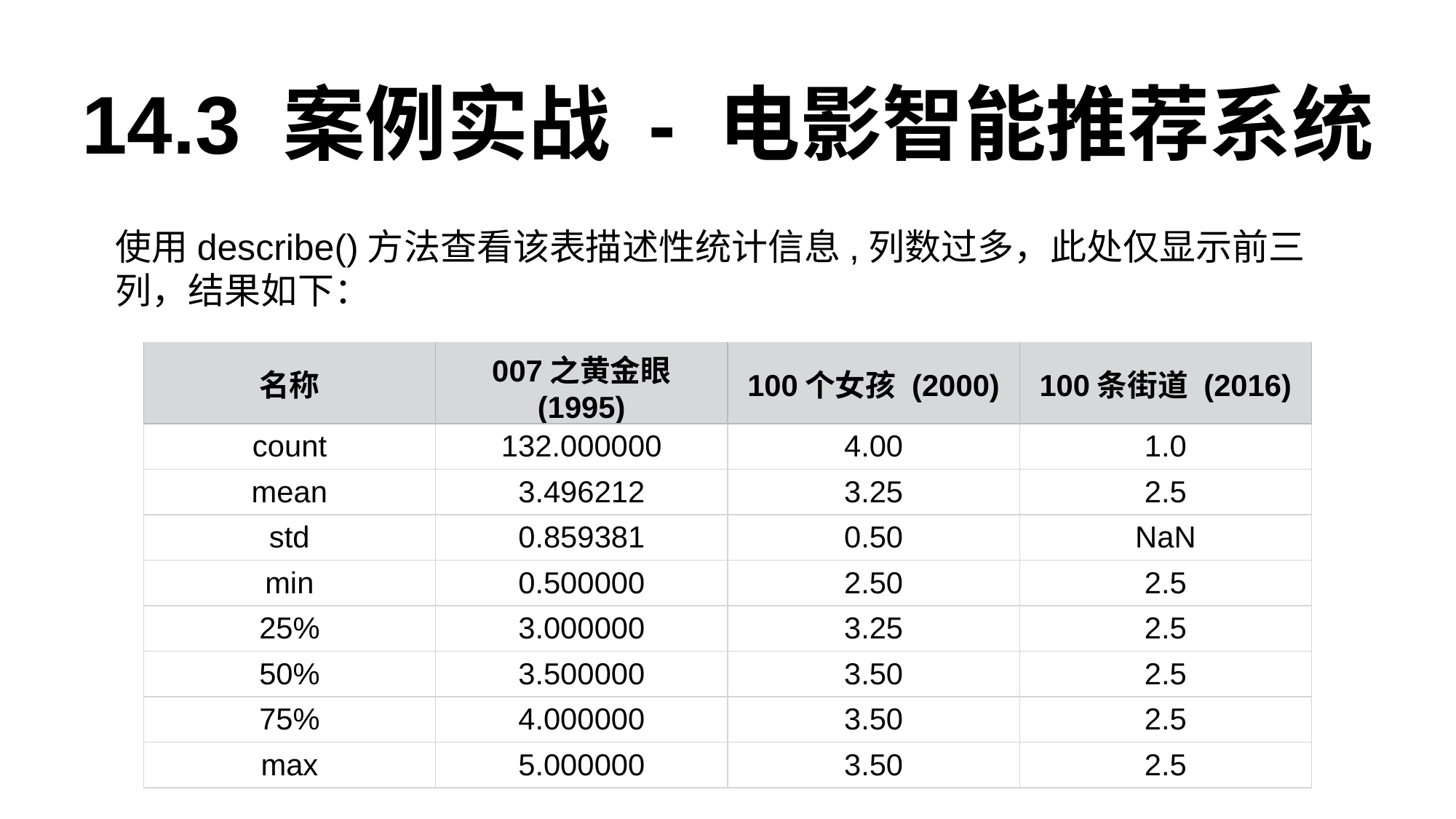

14.3 案例实战 - 电影智能推荐系统
使用describe()方法查看该表描述性统计信息,列数过多，此处仅显示前三列，结果如下：
| 名称 | 007之黄金眼 (1995) | 100个女孩 (2000) | 100条街道 (2016) |
| --- | --- | --- | --- |
| count | 132.000000 | 4.00 | 1.0 |
| mean | 3.496212 | 3.25 | 2.5 |
| std | 0.859381 | 0.50 | NaN |
| min | 0.500000 | 2.50 | 2.5 |
| 25% | 3.000000 | 3.25 | 2.5 |
| 50% | 3.500000 | 3.50 | 2.5 |
| 75% | 4.000000 | 3.50 | 2.5 |
| max | 5.000000 | 3.50 | 2.5 |